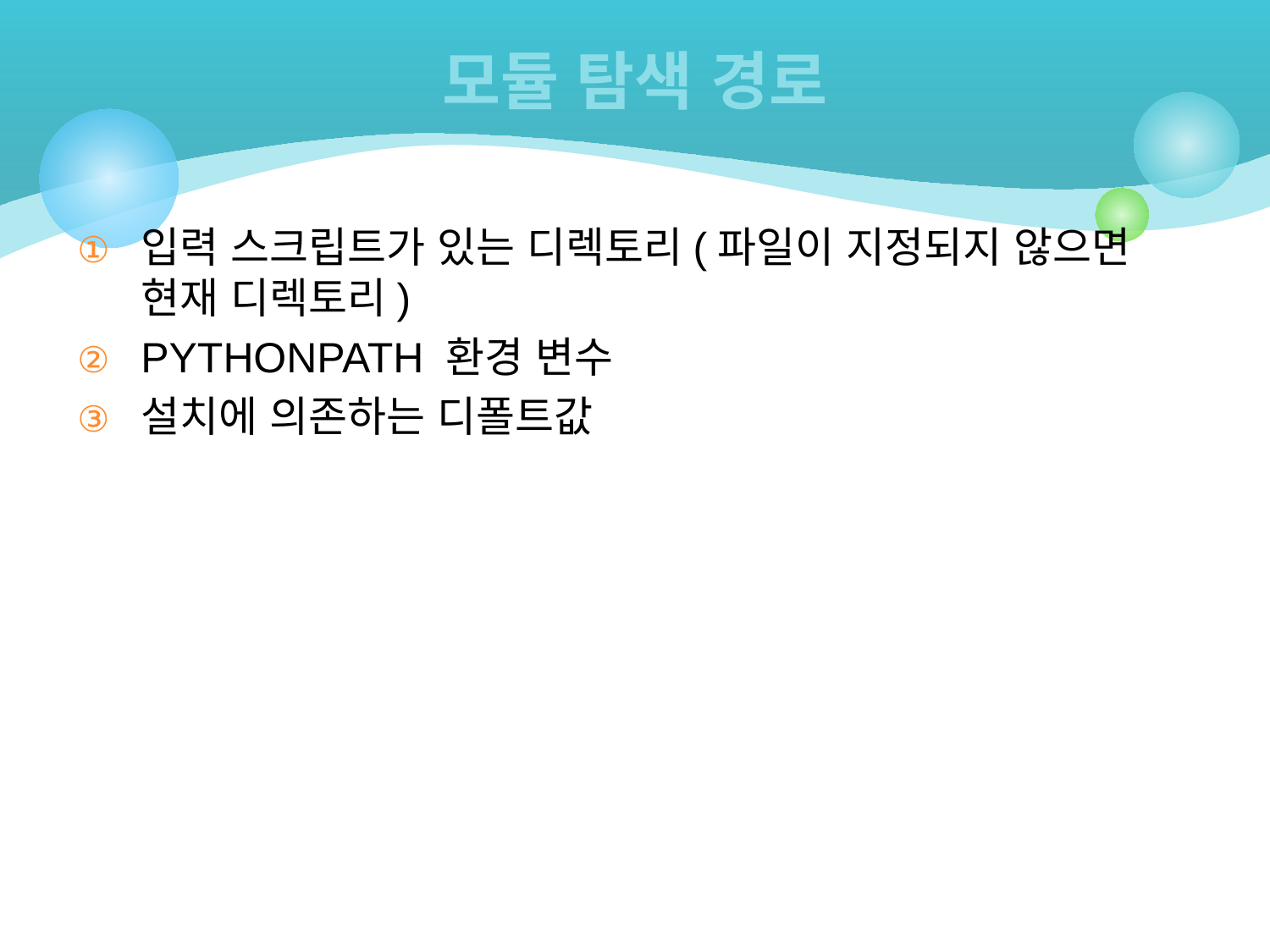

# 모듈 탐색 경로
입력 스크립트가 있는 디렉토리(파일이 지정되지 않으면 현재 디렉토리)
PYTHONPATH 환경 변수
설치에 의존하는 디폴트값